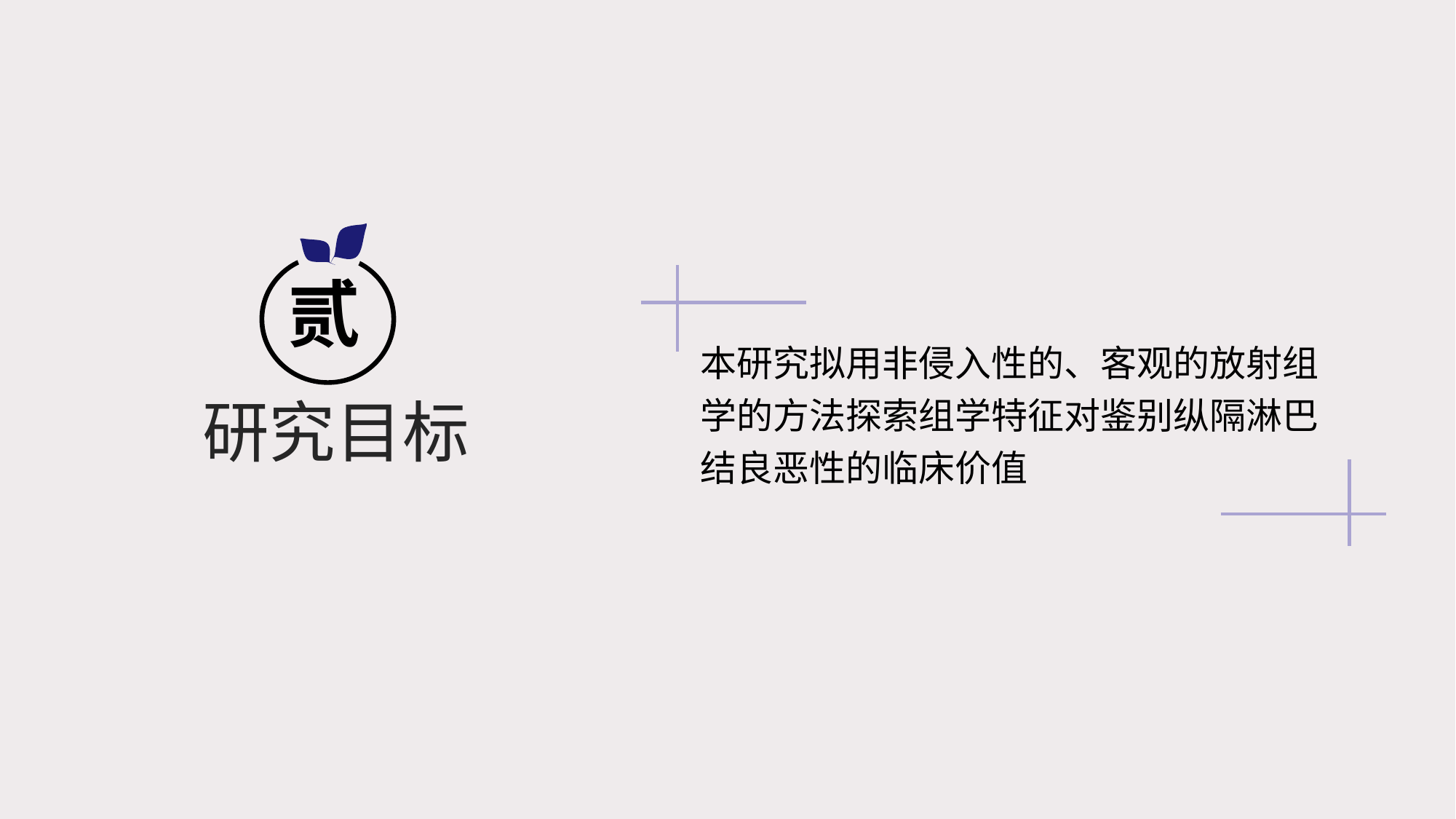

贰
本研究拟用非侵入性的、客观的放射组学的方法探索组学特征对鉴别纵隔淋巴结良恶性的临床价值

研究目标